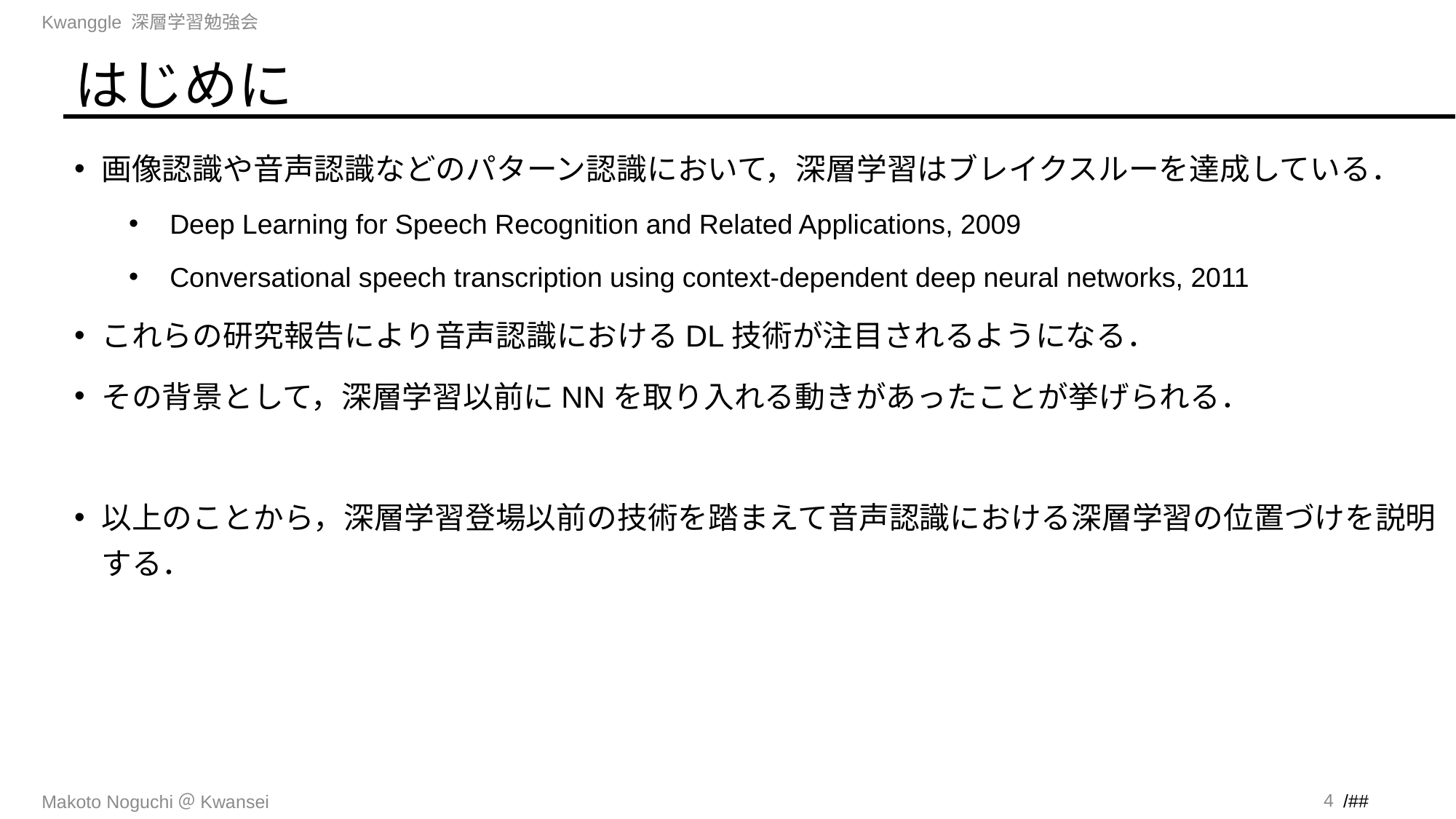

Kwanggle 深層学習勉強会
# はじめに
画像認識や音声認識などのパターン認識において，深層学習はブレイクスルーを達成している．
Deep Learning for Speech Recognition and Related Applications, 2009
Conversational speech transcription using context-dependent deep neural networks, 2011
これらの研究報告により音声認識におけるDL技術が注目されるようになる．
その背景として，深層学習以前にNNを取り入れる動きがあったことが挙げられる．

以上のことから，深層学習登場以前の技術を踏まえて音声認識における深層学習の位置づけを説明する．
4
Makoto Noguchi＠Kwansei